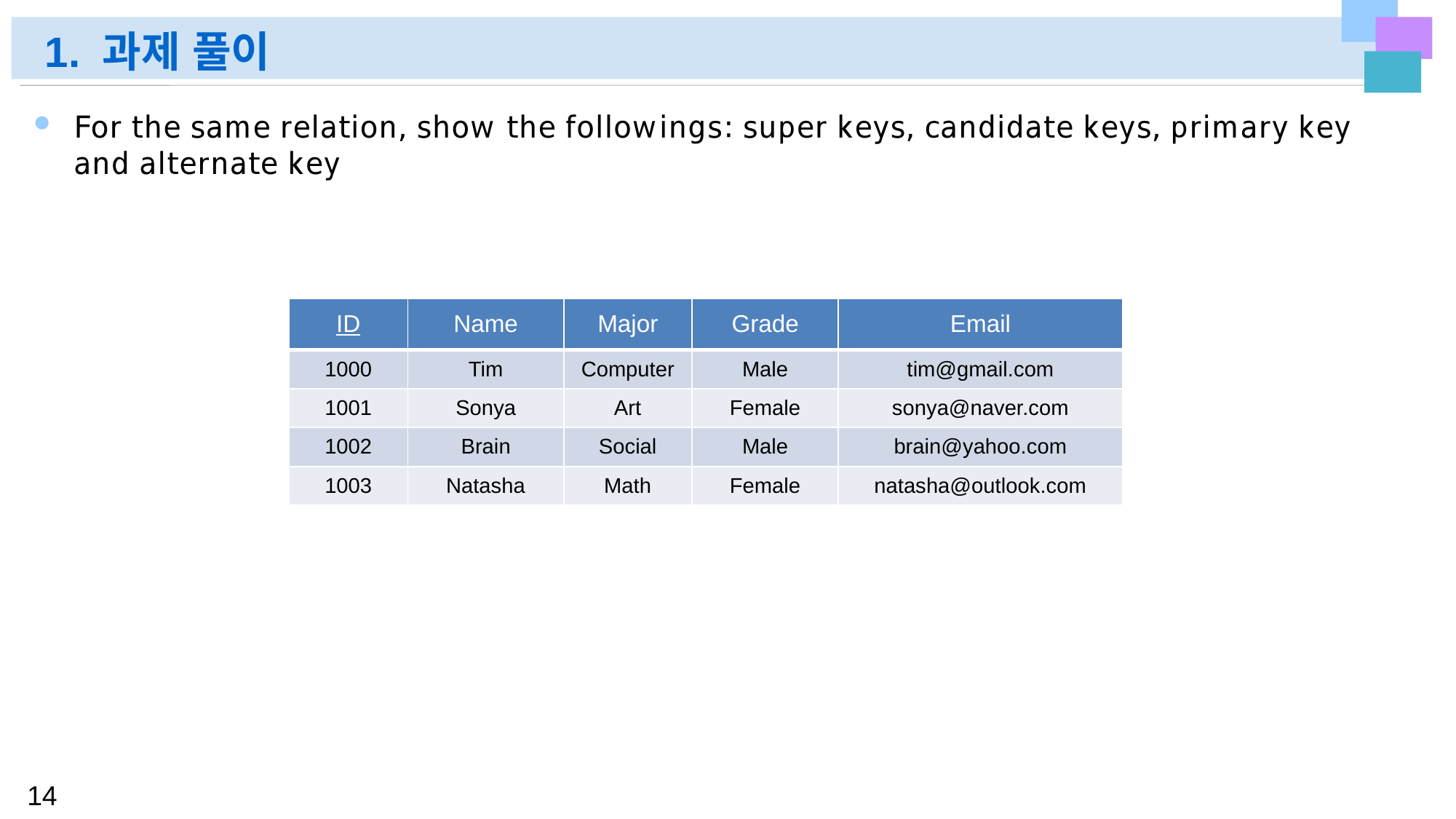

# 1. 과제 풀이
For the same relation, show the followings: super keys, candidate keys, primary key and alternate key

| ID | Name | Major | Grade | Email |
| --- | --- | --- | --- | --- |
| 1000 | Tim | Computer | Male | tim@gmail.com |
| 1001 | Sonya | Art | Female | sonya@naver.com |
| 1002 | Brain | Social | Male | brain@yahoo.com |
| 1003 | Natasha | Math | Female | natasha@outlook.com |